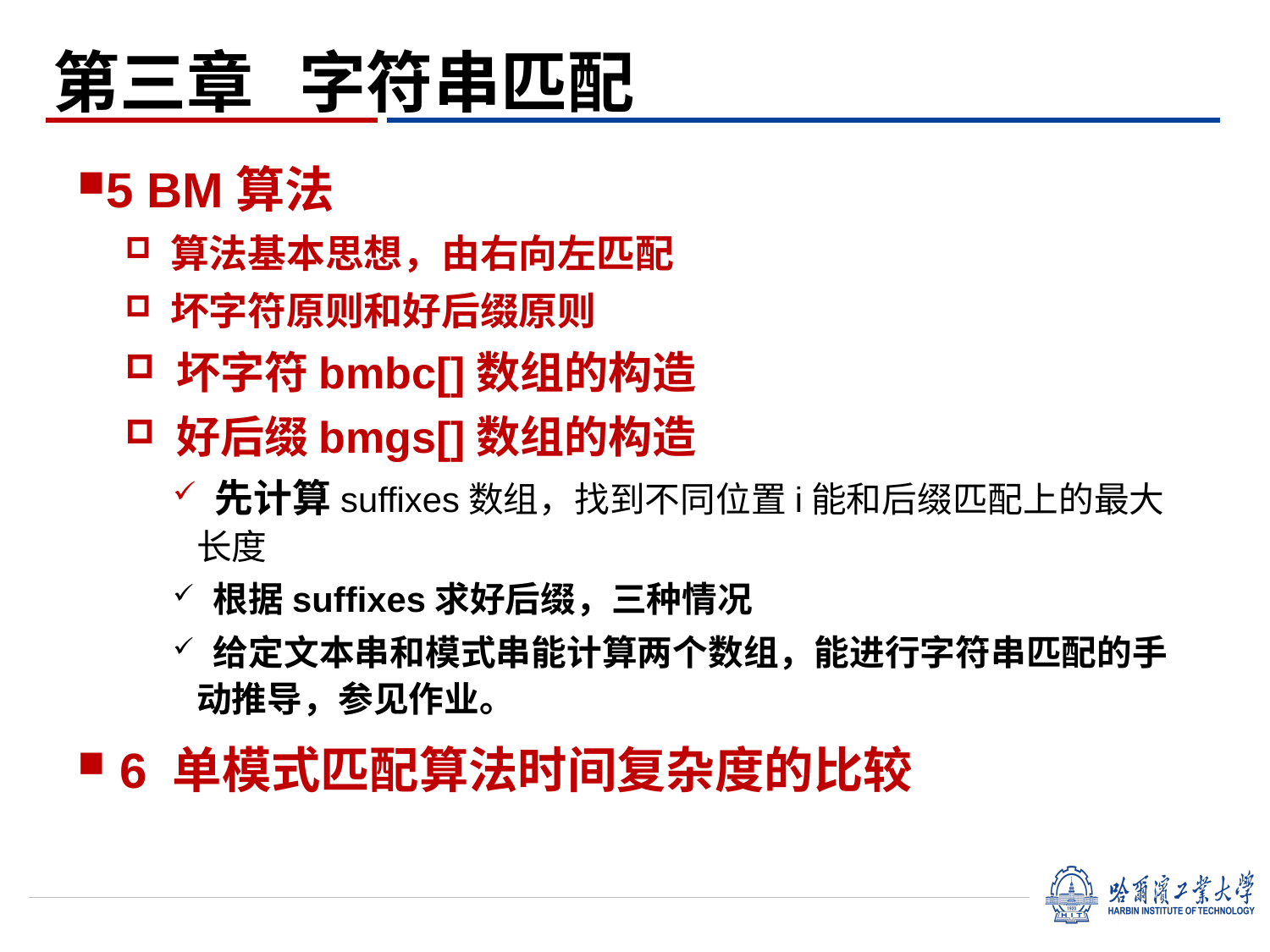

第三章   字符串匹配
5 BM算法
 算法基本思想，由右向左匹配
 坏字符原则和好后缀原则
 坏字符bmbc[]数组的构造
 好后缀bmgs[]数组的构造
 先计算suffixes数组，找到不同位置i能和后缀匹配上的最大长度
 根据suffixes求好后缀，三种情况
 给定文本串和模式串能计算两个数组，能进行字符串匹配的手动推导，参见作业。
 6 单模式匹配算法时间复杂度的比较